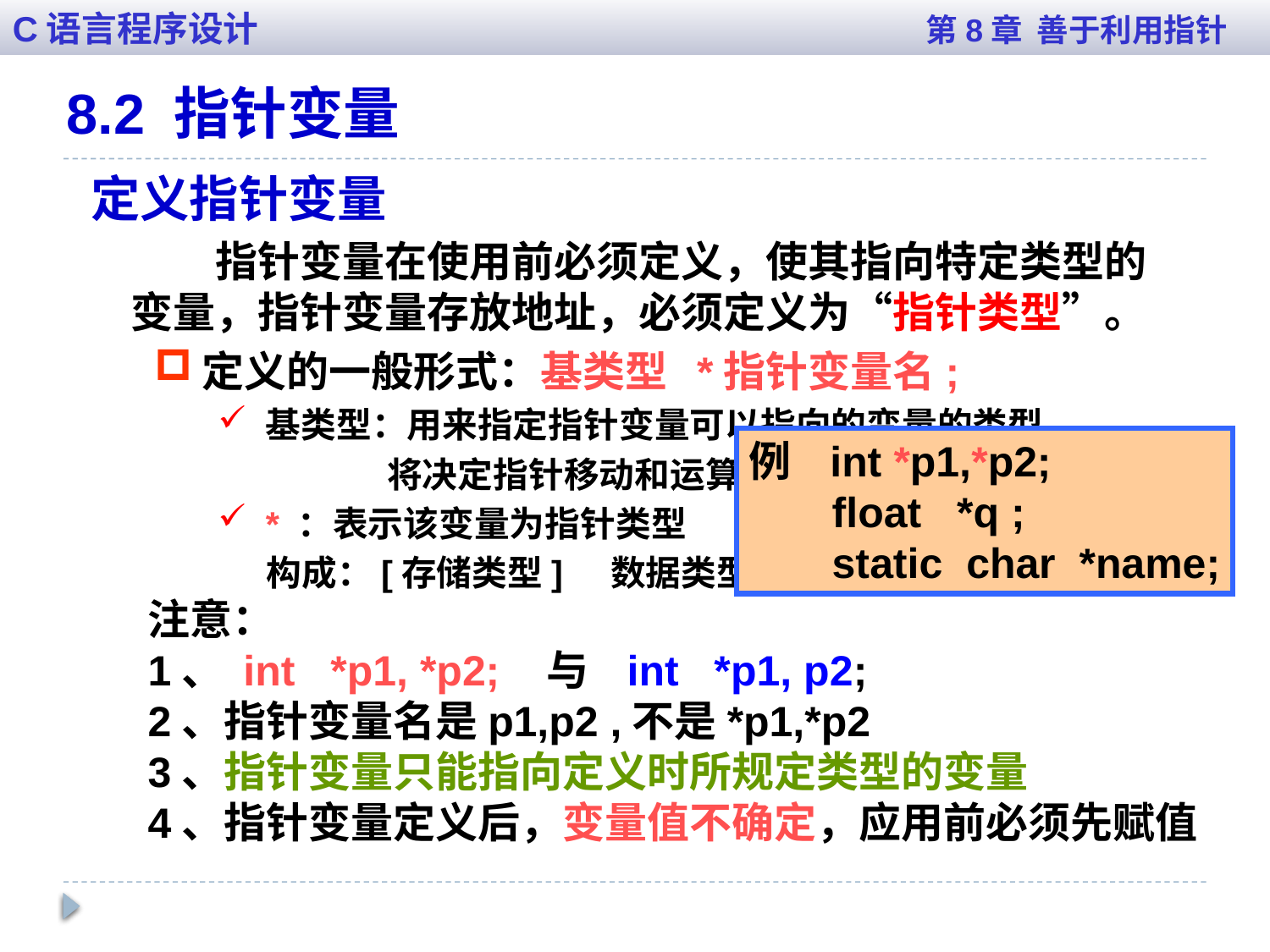

C语言程序设计                                                                                   第8章  善于利用指针
8.2 指针变量
定义指针变量
            指针变量在使用前必须定义，使其指向特定类型的变量，指针变量存放地址，必须定义为“指针类型”。
定义的一般形式：基类型  *指针变量名;
基类型：用来指定指针变量可以指向的变量的类型。
                    将决定指针移动和运算时的移动量。
* ：表示该变量为指针类型
     构成：[存储类型]    数据类型

例   int *p1,*p2;
       float   *q ;
       static  char  *name;
注意：
1、 int   *p1, *p2;   与   int   *p1, p2;
2、指针变量名是p1,p2 ,不是*p1,*p2
3、指针变量只能指向定义时所规定类型的变量
4、指针变量定义后，变量值不确定，应用前必须先赋值